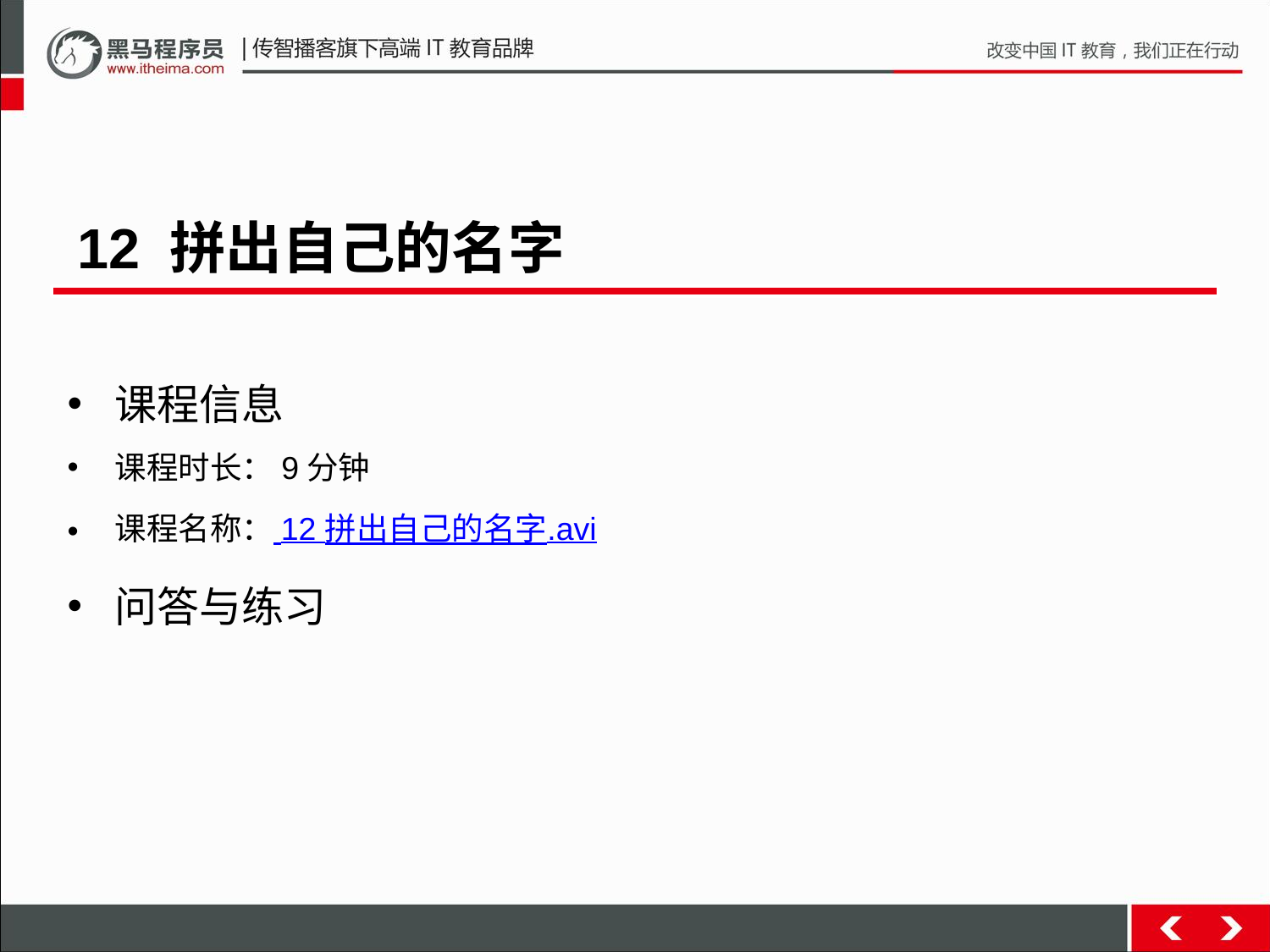

12 拼出自己的名字
课程信息
课程时长：9分钟
课程名称： 12 拼出自己的名字.avi
问答与练习